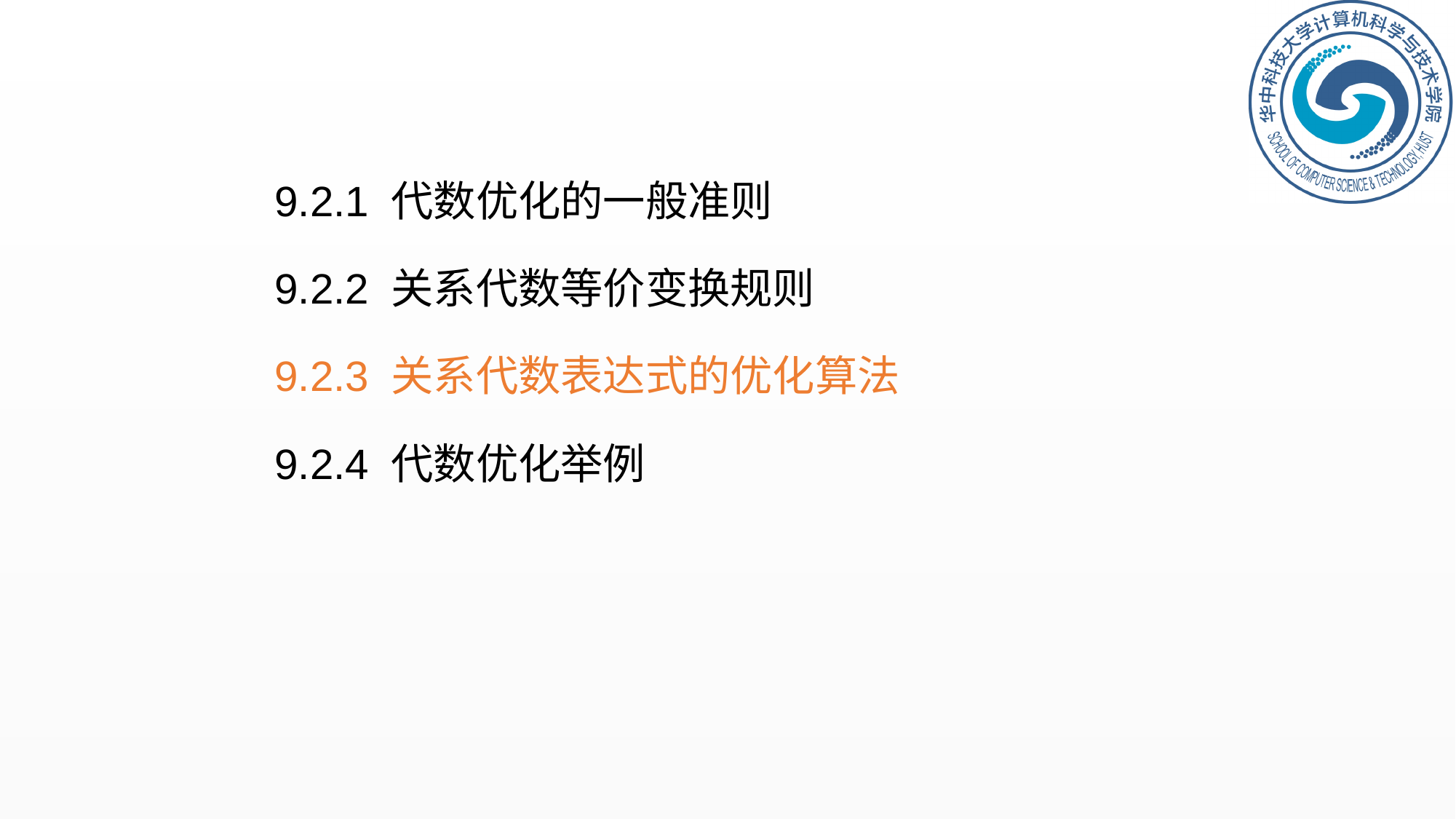

9.3 逻辑优化
9.2.1 代数优化的一般准则
9.2.2 关系代数等价变换规则
9.2.3 关系代数表达式的优化算法
9.2.4 代数优化举例